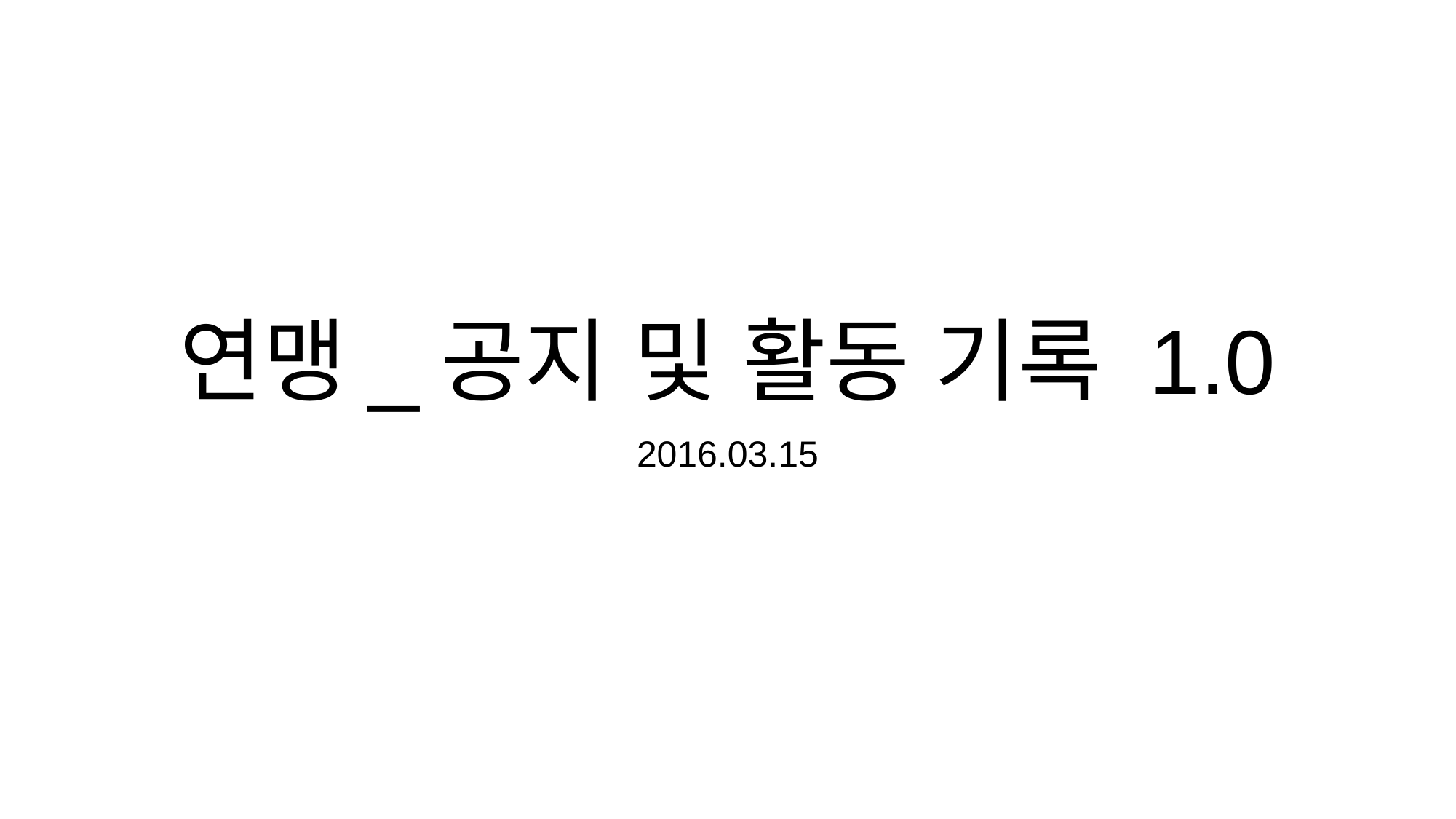

# 연맹_공지 및 활동 기록 1.0
2016.03.15